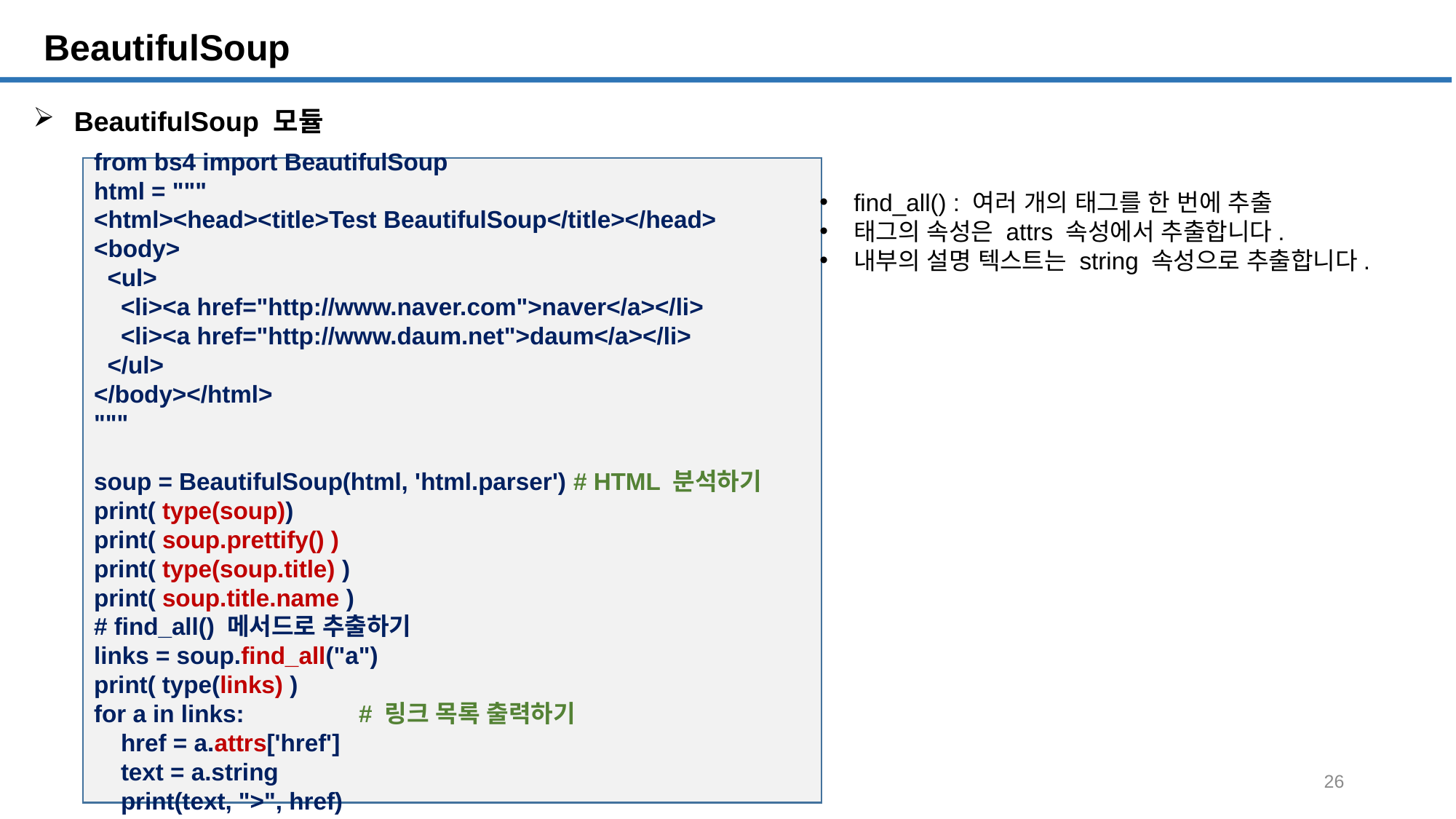

SQL 튜닝 개요
# BeautifulSoup

BeautifulSoup 모듈
from bs4 import BeautifulSoup
html = """
<html><head><title>Test BeautifulSoup</title></head>
<body>
  <ul>
    <li><a href="http://www.naver.com">naver</a></li>
    <li><a href="http://www.daum.net">daum</a></li>
  </ul>
</body></html>
"""

soup = BeautifulSoup(html, 'html.parser') # HTML 분석하기
print( type(soup))
print( soup.prettify() )
print( type(soup.title) )
print( soup.title.name )
# find_all() 메서드로 추출하기
links = soup.find_all("a")
print( type(links) )
for a in links:                 # 링크 목록 출력하기
    href = a.attrs['href']
    text = a.string
    print(text, ">", href)
find_all() : 여러 개의 태그를 한 번에 추출
태그의 속성은 attrs 속성에서 추출합니다.
내부의 설명 텍스트는 string 속성으로 추출합니다.
26